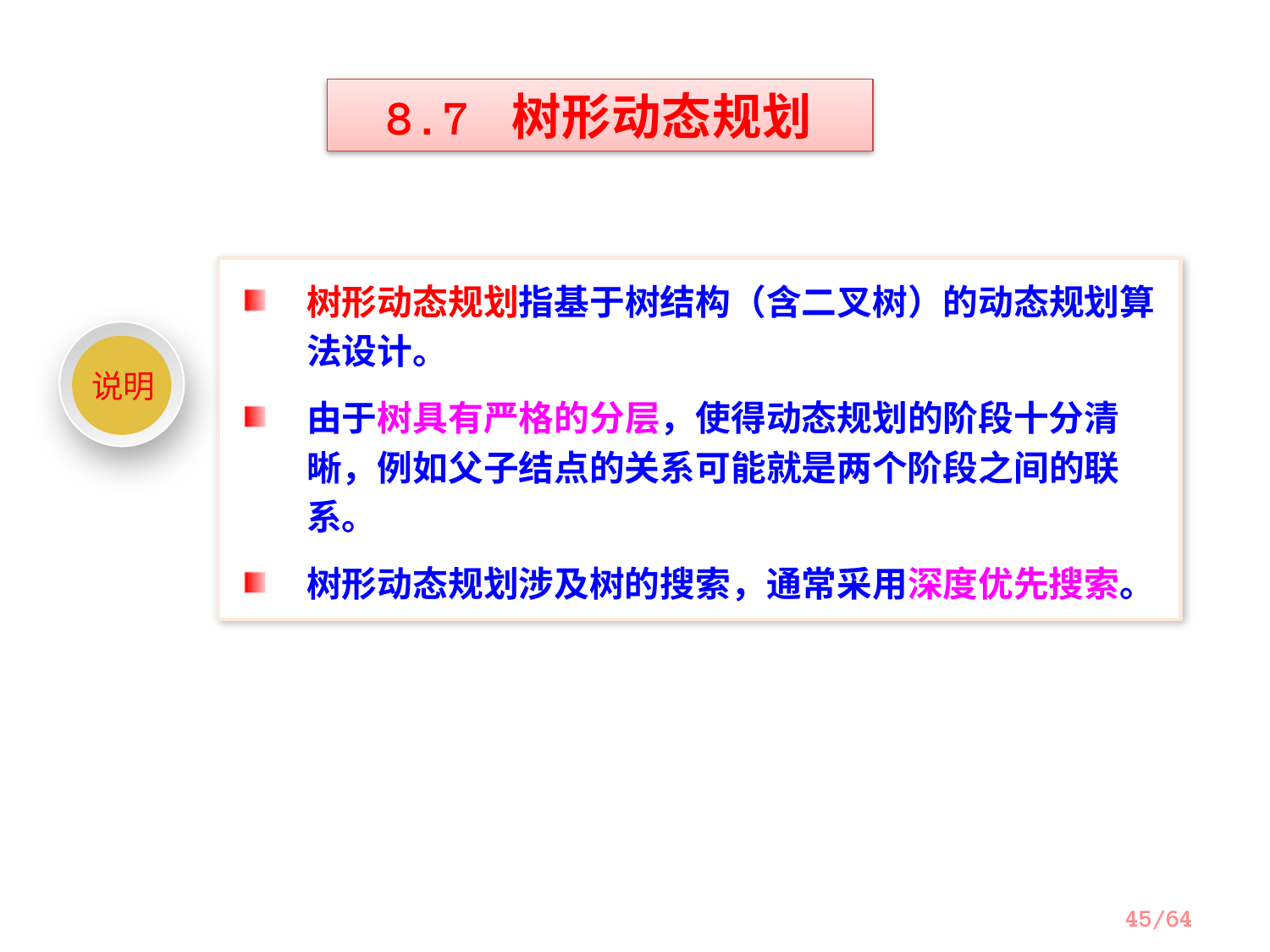

8.7 树形动态规划
树形动态规划指基于树结构（含二叉树）的动态规划算法设计。
由于树具有严格的分层，使得动态规划的阶段十分清晰，例如父子结点的关系可能就是两个阶段之间的联系。
树形动态规划涉及树的搜索，通常采用深度优先搜索。

说明
45/64